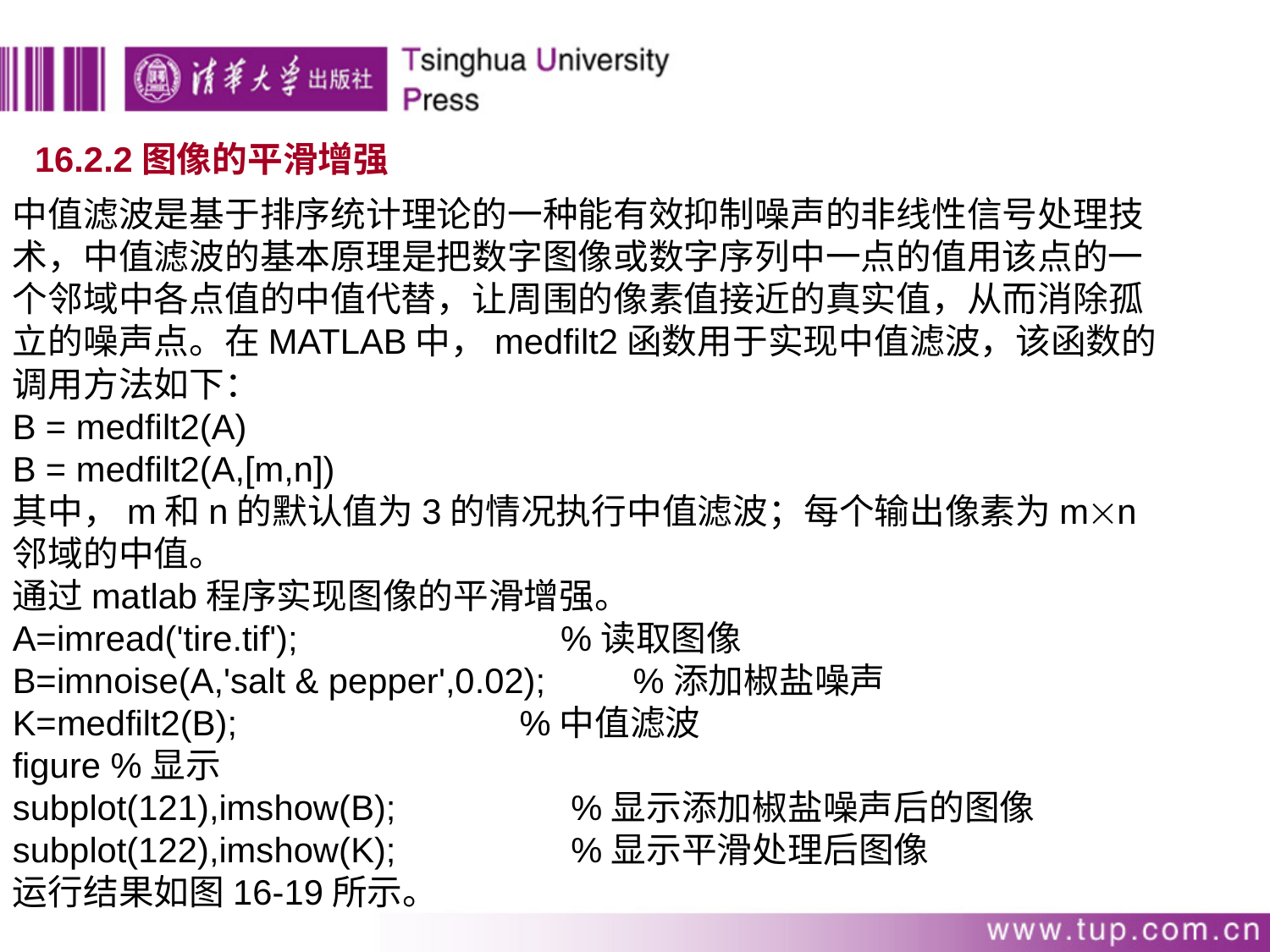

16.2.2图像的平滑增强
中值滤波是基于排序统计理论的一种能有效抑制噪声的非线性信号处理技术，中值滤波的基本原理是把数字图像或数字序列中一点的值用该点的一个邻域中各点值的中值代替，让周围的像素值接近的真实值，从而消除孤立的噪声点。在MATLAB中，medfilt2函数用于实现中值滤波，该函数的调用方法如下：
B = medfilt2(A)
B = medfilt2(A,[m,n])
其中，m和n的默认值为3的情况执行中值滤波；每个输出像素为m×n邻域的中值。
通过matlab程序实现图像的平滑增强。
A=imread('tire.tif');                           %读取图像
B=imnoise(A,'salt & pepper',0.02);         %添加椒盐噪声
K=medfilt2(B);                             %中值滤波
figure %显示
subplot(121),imshow(B);                  %显示添加椒盐噪声后的图像
subplot(122),imshow(K);                  %显示平滑处理后图像
运行结果如图16-19所示。